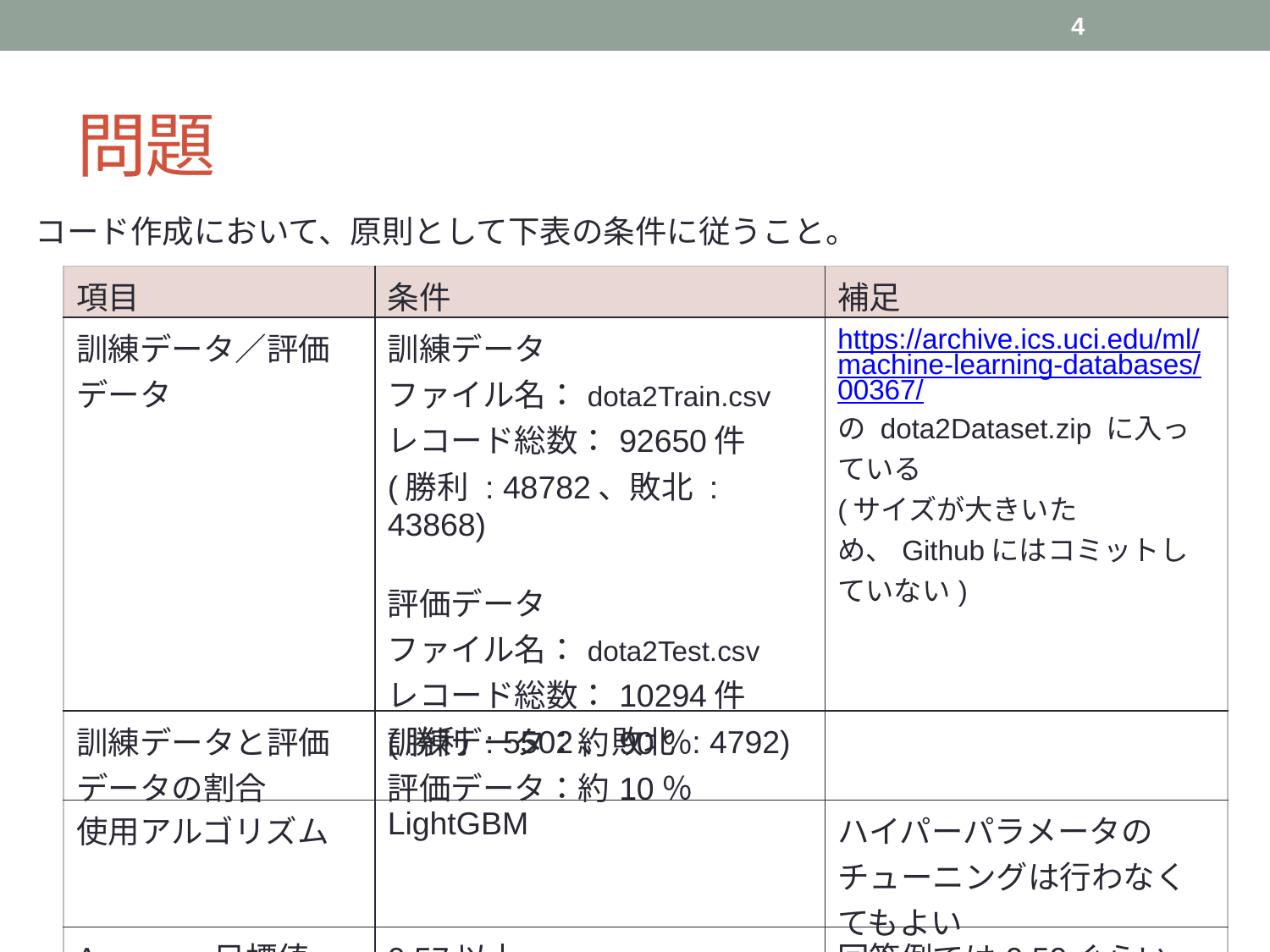

4
# 問題
コード作成において、原則として下表の条件に従うこと。
| 項目 | 条件 | 補足 |
| --- | --- | --- |
| 訓練データ／評価データ | 訓練データ ファイル名：dota2Train.csv レコード総数：92650件 (勝利 : 48782、敗北 : 43868) 評価データ ファイル名：dota2Test.csv レコード総数：10294件 (勝利 : 5502、敗北 : 4792) | https://archive.ics.uci.edu/ml/machine-learning-databases/00367/ の dota2Dataset.zip に入っている (サイズが大きいため、Githubにはコミットしていない) |
| 訓練データと評価データの割合 | 訓練データ：約90％ 評価データ：約10％ |  |
| 使用アルゴリズム | LightGBM | ハイパーパラメータのチューニングは行わなくてもよい |
| Accuracy目標値 | 0.57以上 | 回答例では0.59ぐらい |